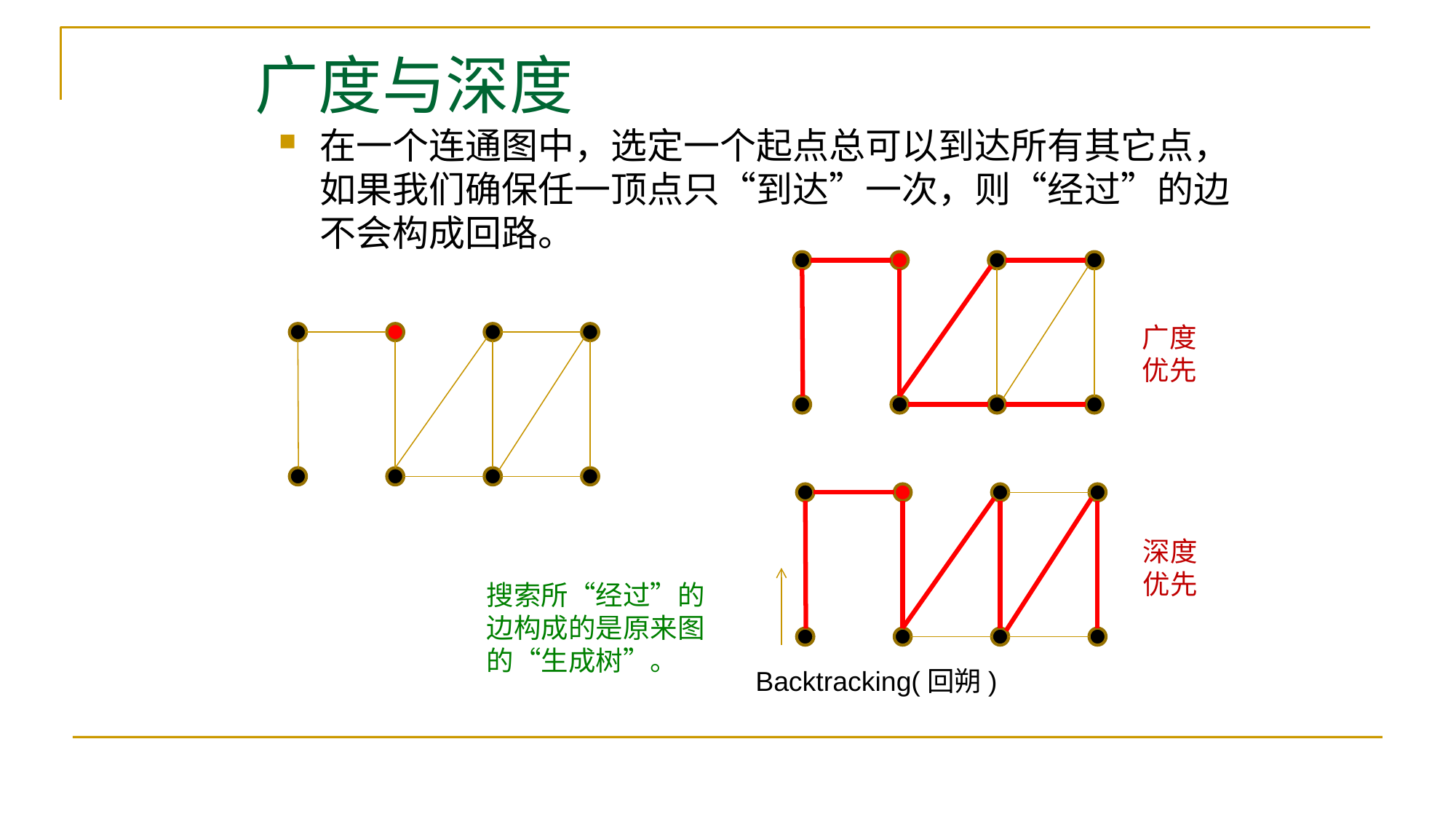

# 广度与深度
在一个连通图中，选定一个起点总可以到达所有其它点，如果我们确保任一顶点只“到达”一次，则“经过”的边不会构成回路。

广度优先

深度优先
搜索所“经过”的边构成的是原来图的“生成树”。

Backtracking(回朔)